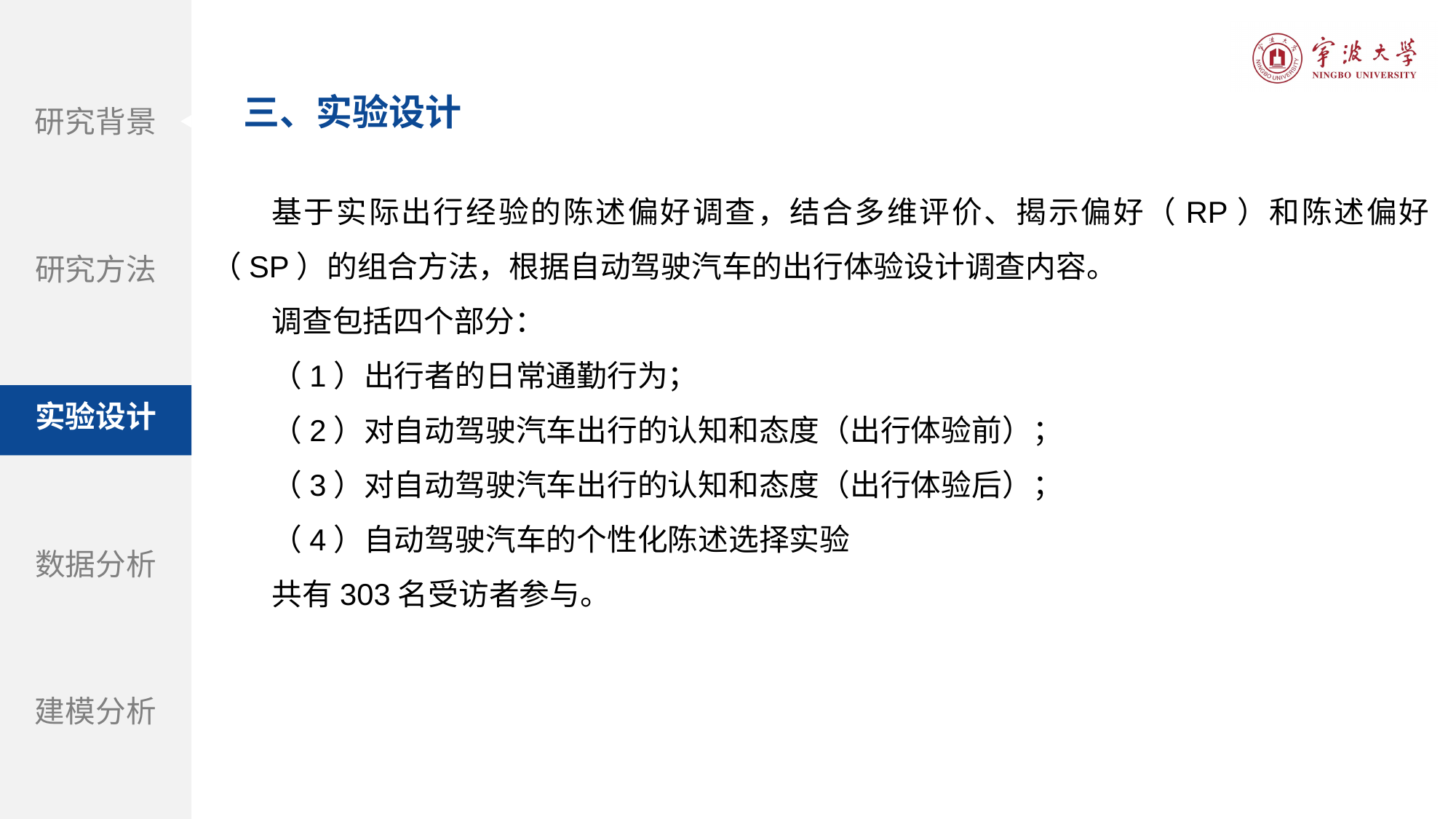

三、实验设计
研究背景

研究方法
实验设计
数据分析
建模分析
基于实际出行经验的陈述偏好调查，结合多维评价、揭示偏好（RP）和陈述偏好（SP）的组合方法，根据自动驾驶汽车的出行体验设计调查内容。
调查包括四个部分：
（1）出行者的日常通勤行为；
（2）对自动驾驶汽车出行的认知和态度（出行体验前）；
（3）对自动驾驶汽车出行的认知和态度（出行体验后）；
（4）自动驾驶汽车的个性化陈述选择实验
共有303名受访者参与。
题目：自动驾驶汽车和街道设计：使用虚拟现实实验探索中央分隔带在提高行人过街安全性方面的作用
期刊：Accident Analysis and Prevention